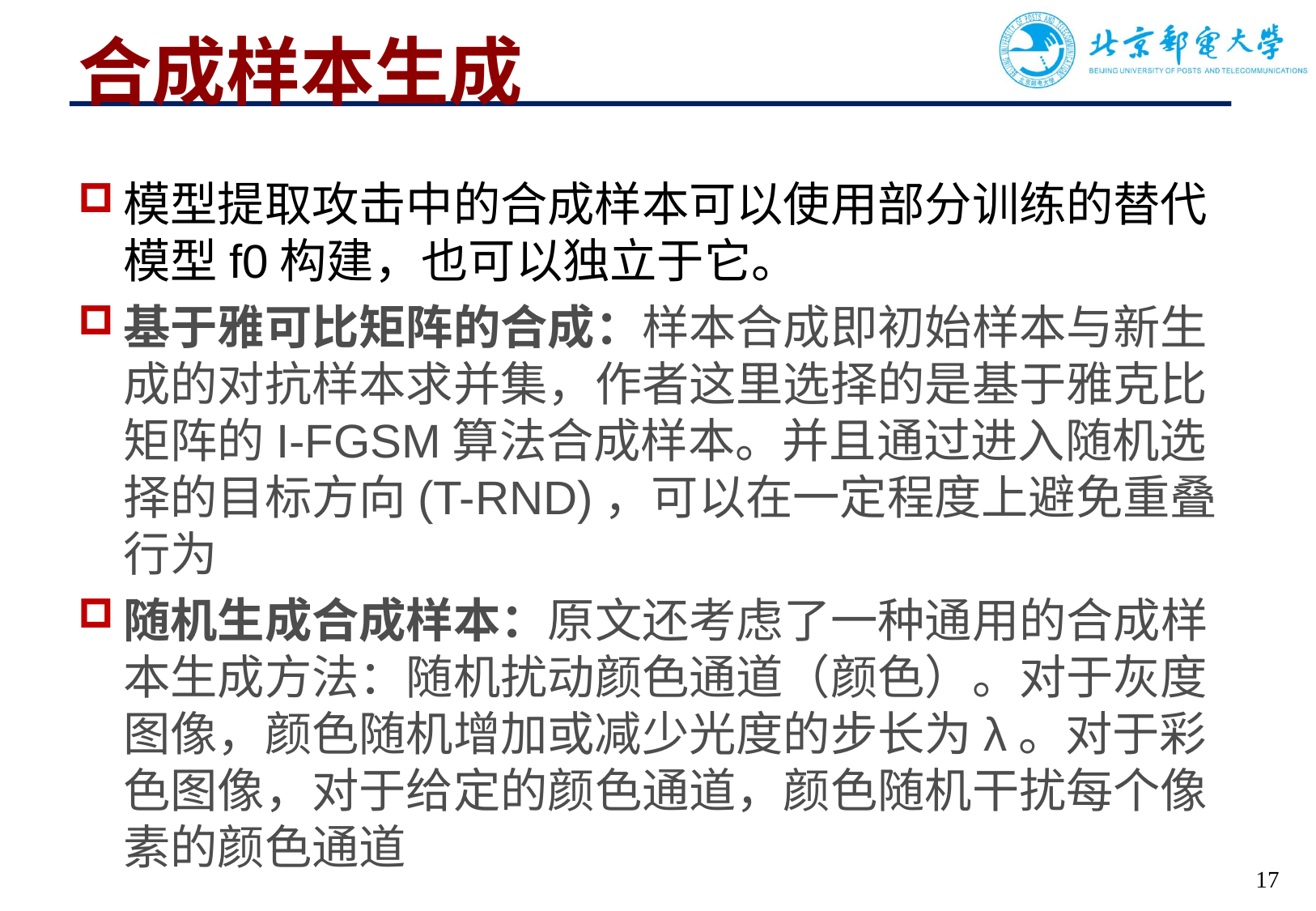

# 合成样本生成
模型提取攻击中的合成样本可以使用部分训练的替代模型f0构建，也可以独立于它。
基于雅可比矩阵的合成：样本合成即初始样本与新生成的对抗样本求并集，作者这里选择的是基于雅克比矩阵的I-FGSM算法合成样本。并且通过进入随机选择的目标方向(T-RND)，可以在一定程度上避免重叠行为
随机生成合成样本：原文还考虑了一种通用的合成样本生成方法：随机扰动颜色通道（颜色）。对于灰度图像，颜色随机增加或减少光度的步长为λ。对于彩色图像，对于给定的颜色通道，颜色随机干扰每个像素的颜色通道
17